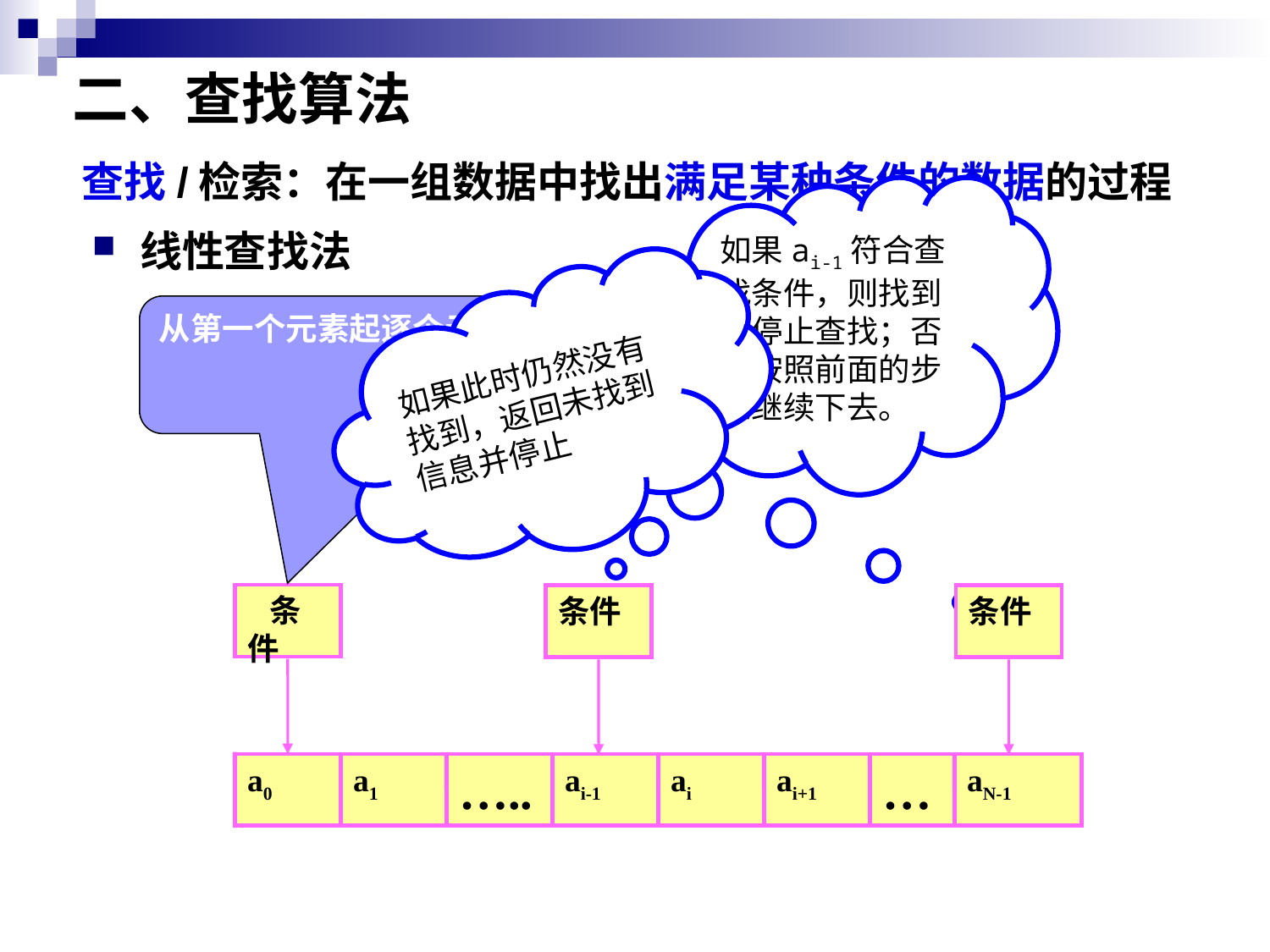

# 二、查找算法
查找/检索：在一组数据中找出满足某种条件的数据的过程
如果ai-1符合查找条件，则找到并停止查找；否则按照前面的步骤继续下去。
线性查找法
如果此时仍然没有找到，返回未找到信息并停止
从第一个元素起逐个元素进行比较
  条件
条件
条件

a0

a1

…..

ai-1

ai
ai+1

…

aN-1